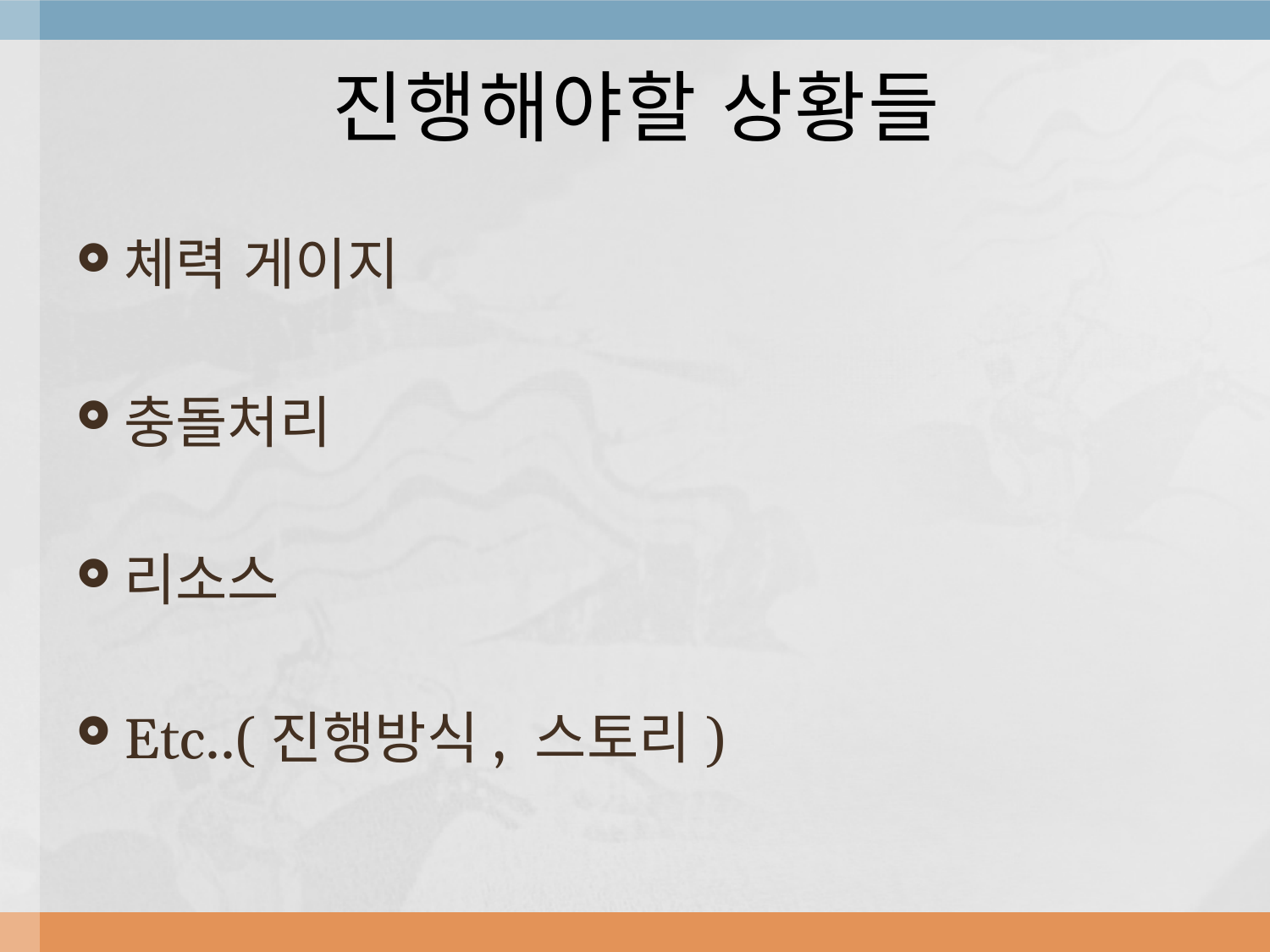

# 진행해야할 상황들
체력 게이지

충돌처리

리소스

Etc..(진행방식, 스토리)